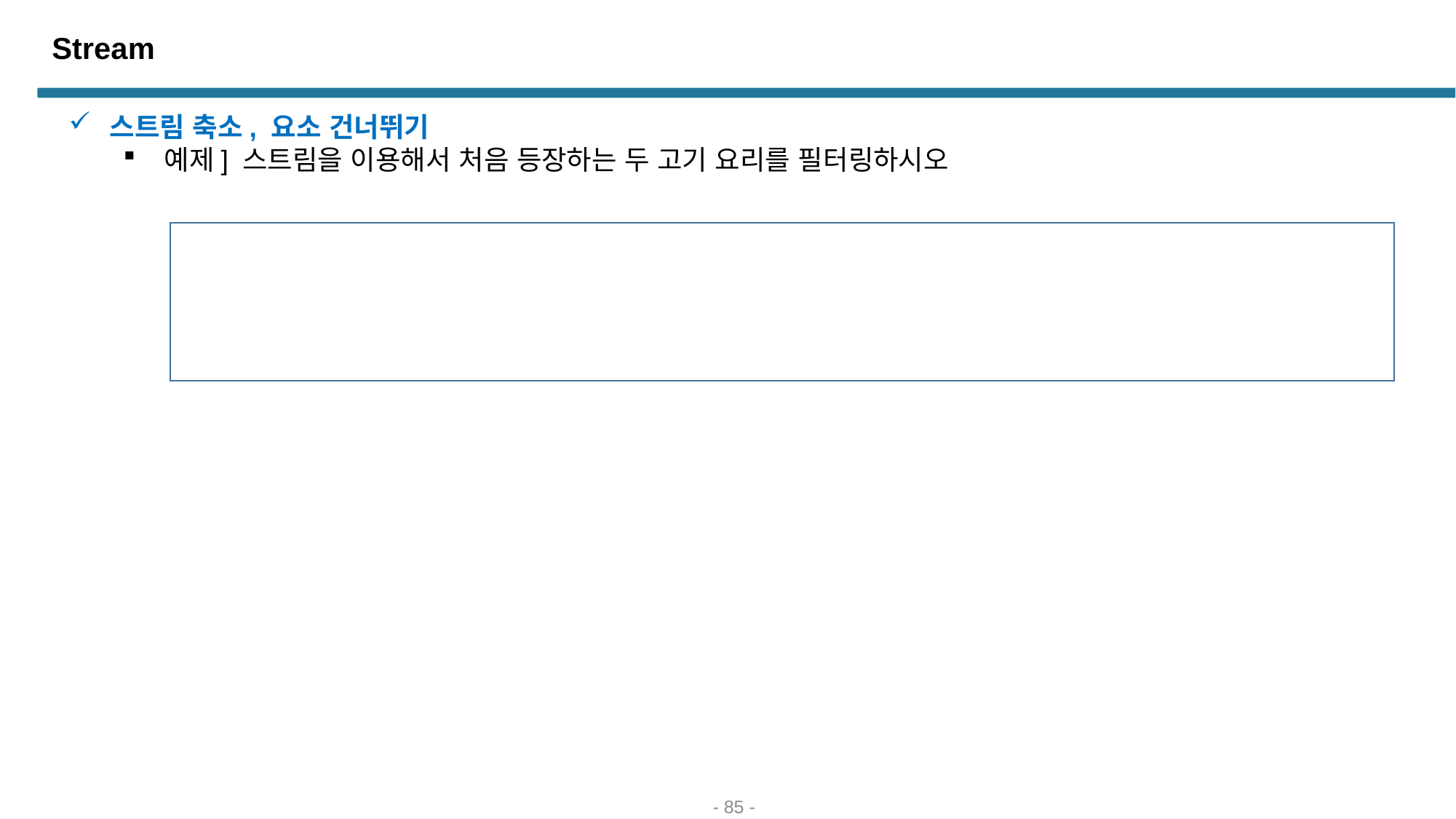

# Stream
스트림 축소, 요소 건너뛰기
예제] 스트림을 이용해서 처음 등장하는 두 고기 요리를 필터링하시오
 List<Dish> dishes = menu.stream()
                      .filter(d -> d.getType() == Dish.Type.MEAT)
                      .limit(2)
                      .collect(toList());
- 85 -